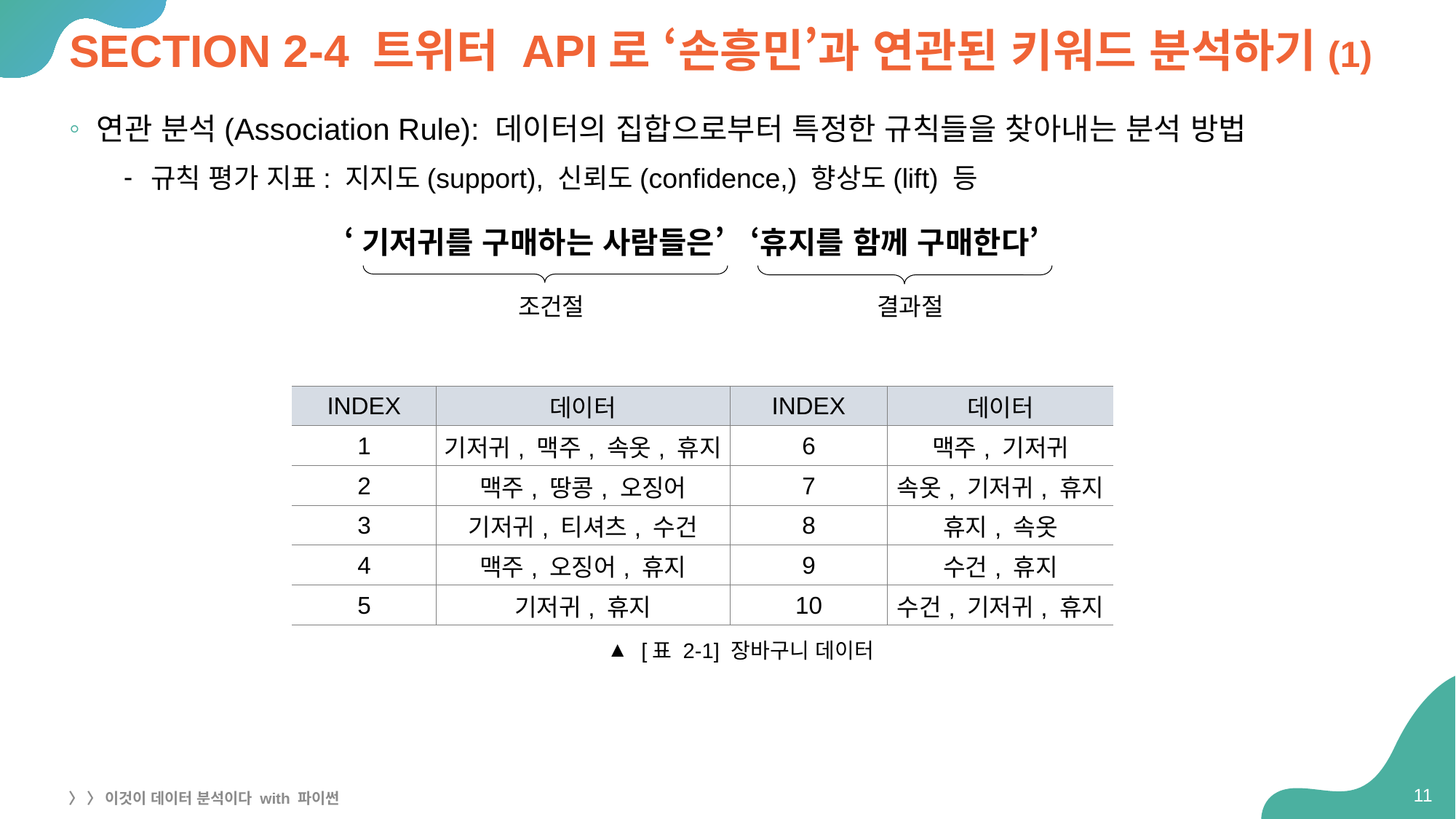

# SECTION 2-4 트위터 API로 ‘손흥민’과 연관된 키워드 분석하기(1)

연관 분석(Association Rule): 데이터의 집합으로부터 특정한 규칙들을 찾아내는 분석 방법
규칙 평가 지표: 지지도(support), 신뢰도(confidence,) 향상도(lift) 등

‘기저귀를 구매하는 사람들은’   ‘휴지를 함께 구매한다’
조건절
결과절
| INDEX | 데이터 | INDEX | 데이터 |
| --- | --- | --- | --- |
| 1 | 기저귀, 맥주, 속옷, 휴지 | 6 | 맥주, 기저귀 |
| 2 | 맥주, 땅콩, 오징어 | 7 | 속옷, 기저귀, 휴지 |
| 3 | 기저귀, 티셔츠, 수건 | 8 | 휴지, 속옷 |
| 4 | 맥주, 오징어, 휴지 | 9 | 수건, 휴지 |
| 5 | 기저귀, 휴지 | 10 | 수건, 기저귀, 휴지 |
[표 2-1] 장바구니 데이터
11
〉 〉 이것이 데이터 분석이다 with 파이썬